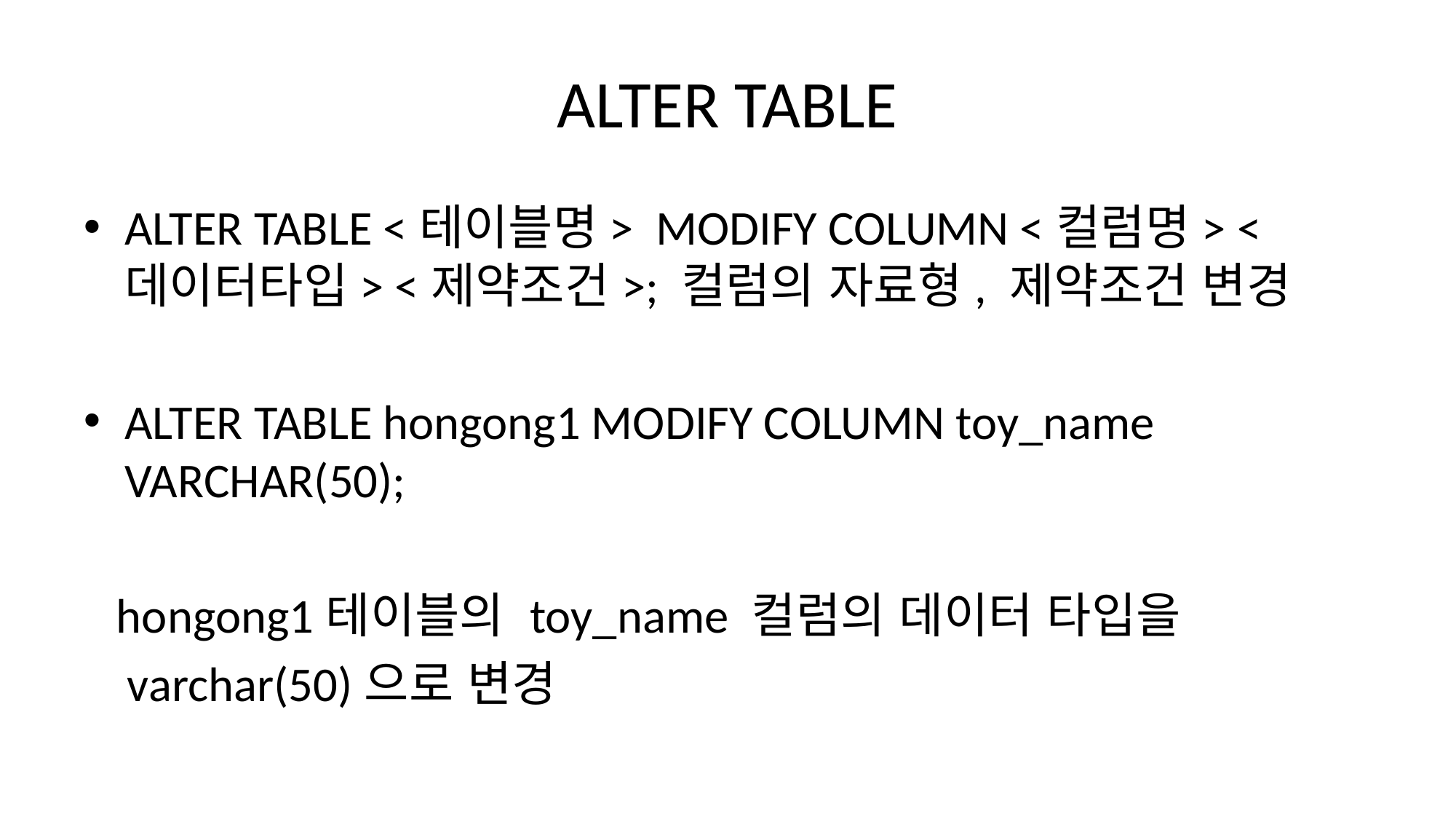

# ALTER TABLE
ALTER TABLE <테이블명>  MODIFY COLUMN <컬럼명> <데이터타입> <제약조건>; 컬럼의 자료형, 제약조건 변경

ALTER TABLE hongong1 MODIFY COLUMN toy_name VARCHAR(50);

   hongong1테이블의 toy_name 컬럼의 데이터 타입을
    varchar(50)으로 변경